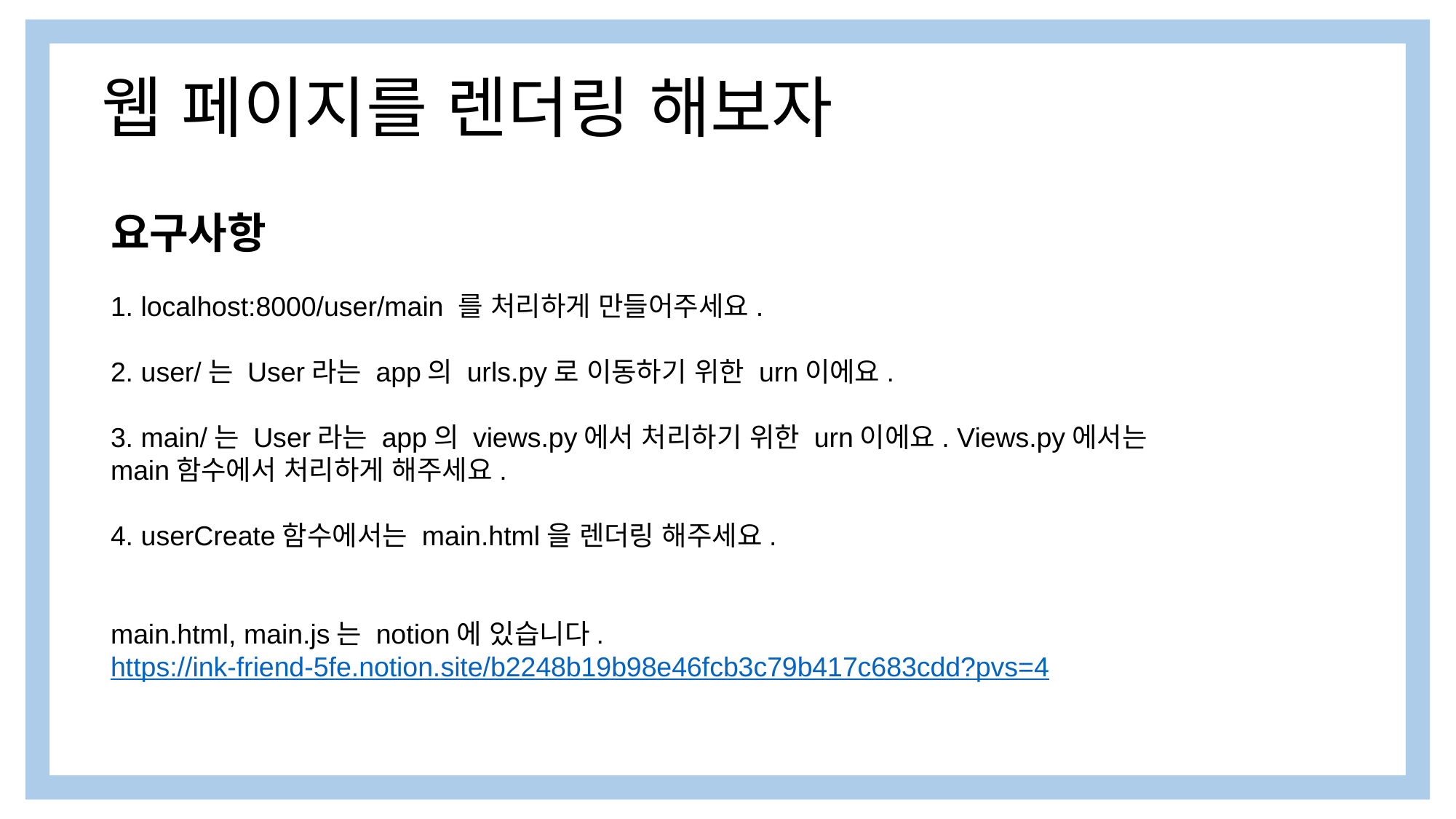

# 웹 페이지를 렌더링 해보자
요구사항
1. localhost:8000/user/main 를 처리하게 만들어주세요.

2. user/는 User라는 app의 urls.py로 이동하기 위한 urn이에요.

3. main/는 User라는 app의 views.py에서 처리하기 위한 urn이에요. Views.py에서는 main함수에서 처리하게 해주세요.

4. userCreate함수에서는 main.html을 렌더링 해주세요.

main.html, main.js는 notion에 있습니다.
https://ink-friend-5fe.notion.site/b2248b19b98e46fcb3c79b417c683cdd?pvs=4